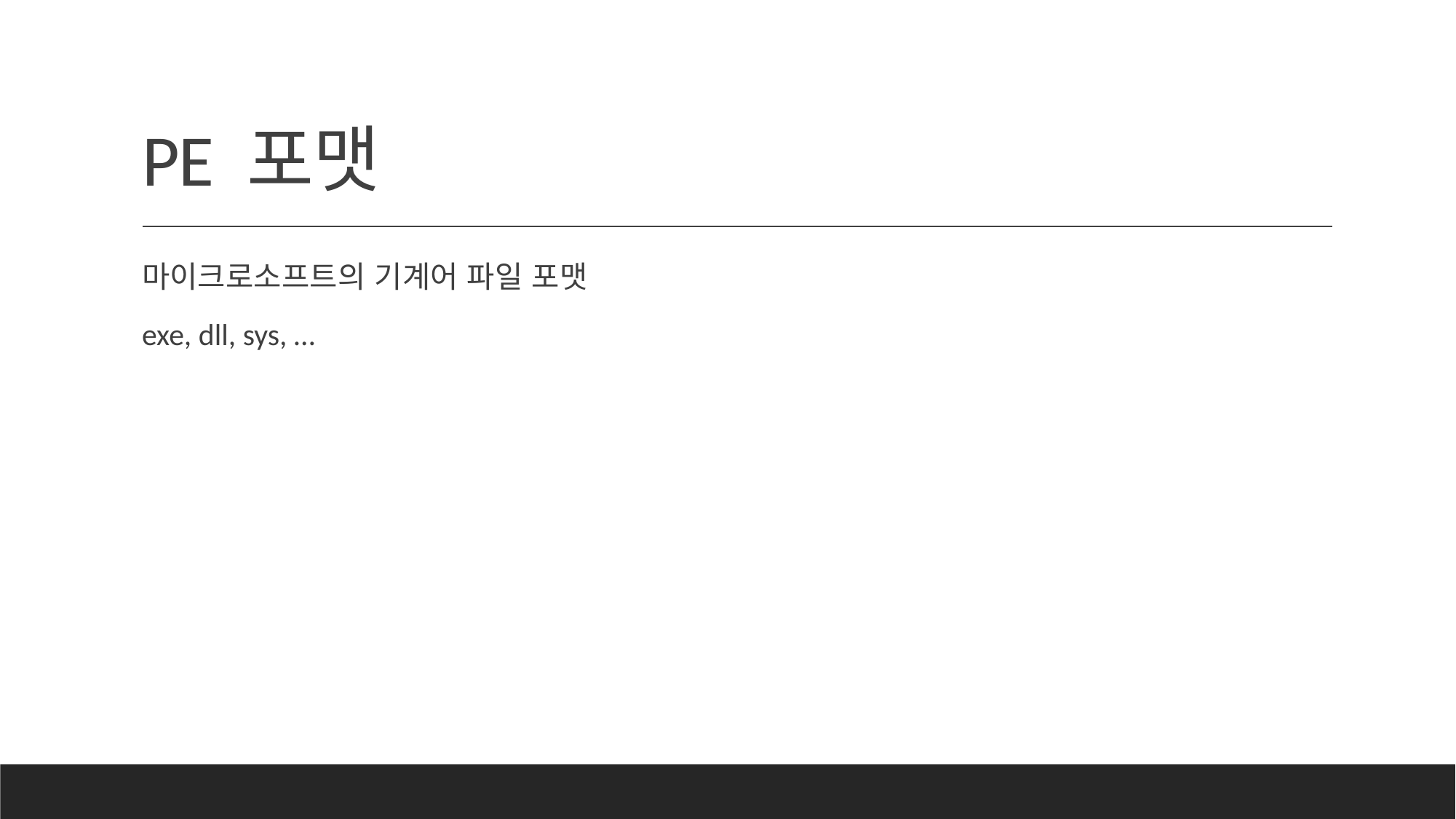

# PE 포맷
마이크로소프트의 기계어 파일 포맷
exe, dll, sys, …